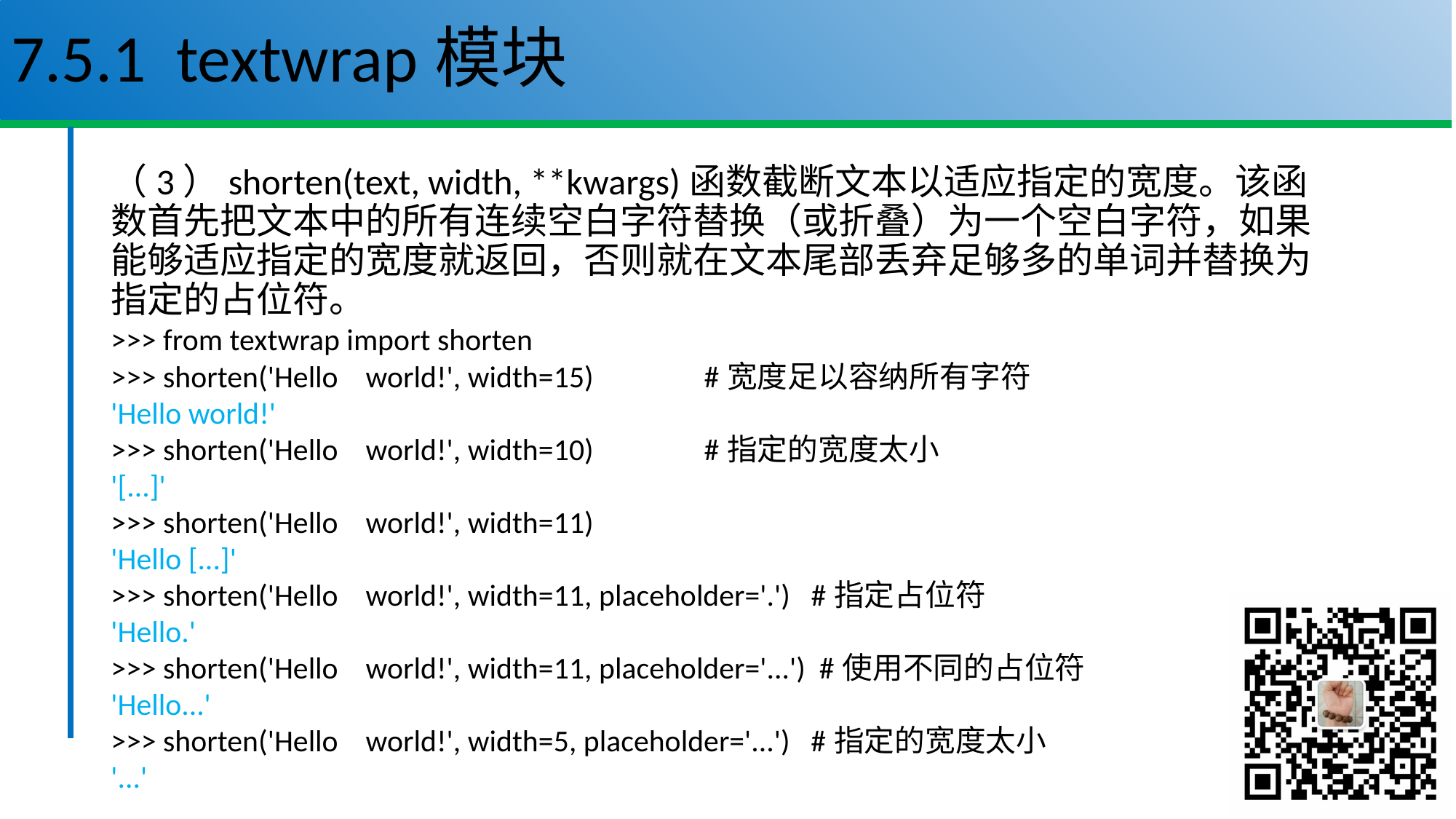

# 7.5.1  textwrap模块
（3）shorten(text, width, **kwargs)函数截断文本以适应指定的宽度。该函数首先把文本中的所有连续空白字符替换（或折叠）为一个空白字符，如果能够适应指定的宽度就返回，否则就在文本尾部丢弃足够多的单词并替换为指定的占位符。
>>> from textwrap import shorten
>>> shorten('Hello    world!', width=15)                #宽度足以容纳所有字符
'Hello world!'
>>> shorten('Hello    world!', width=10)                #指定的宽度太小
'[...]'
>>> shorten('Hello    world!', width=11)
'Hello [...]'
>>> shorten('Hello    world!', width=11, placeholder='.')   #指定占位符
'Hello.'
>>> shorten('Hello    world!', width=11, placeholder='...')  #使用不同的占位符
'Hello...'
>>> shorten('Hello    world!', width=5, placeholder='...')   #指定的宽度太小
'...'
54